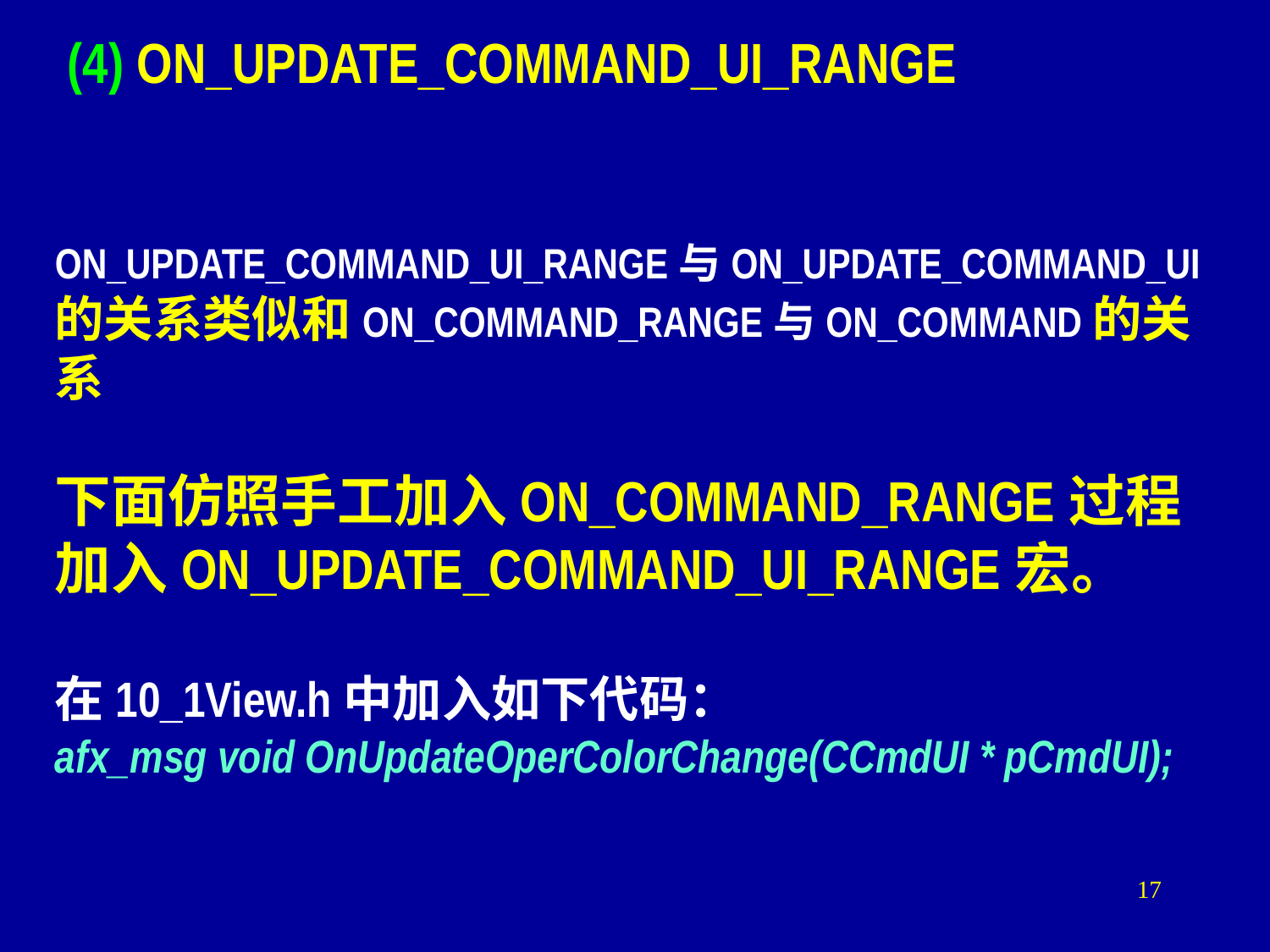

(4) ON_UPDATE_COMMAND_UI_RANGE
ON_UPDATE_COMMAND_UI_RANGE与ON_UPDATE_COMMAND_UI的关系类似和ON_COMMAND_RANGE与ON_COMMAND的关系

下面仿照手工加入ON_COMMAND_RANGE过程加入ON_UPDATE_COMMAND_UI_RANGE宏。

在10_1View.h中加入如下代码：
afx_msg void OnUpdateOperColorChange(CCmdUI * pCmdUI);
17